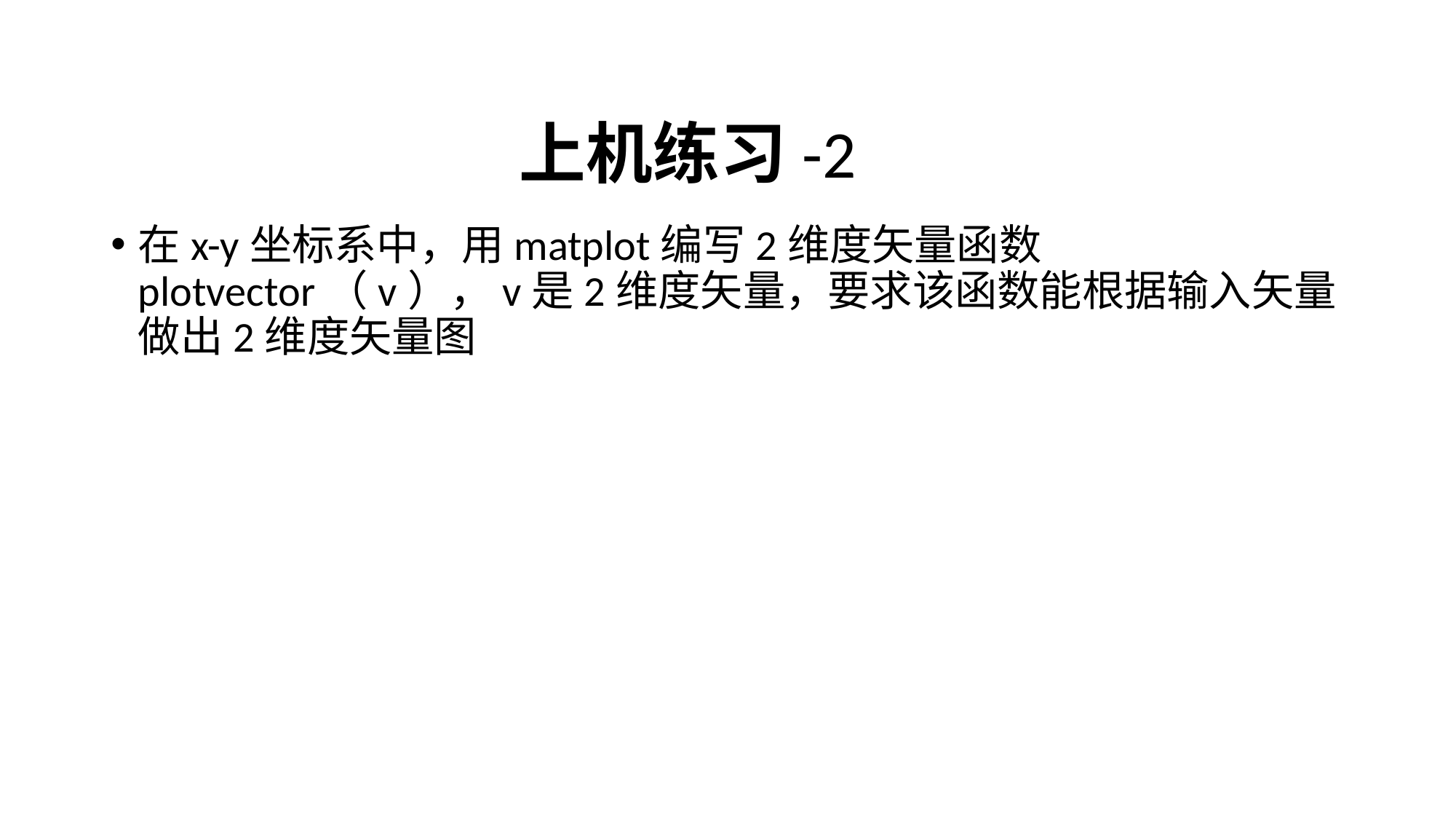

# 上机练习-2
在x-y坐标系中，用matplot编写2维度矢量函数 plotvector（v），v是2维度矢量，要求该函数能根据输入矢量做出2维度矢量图